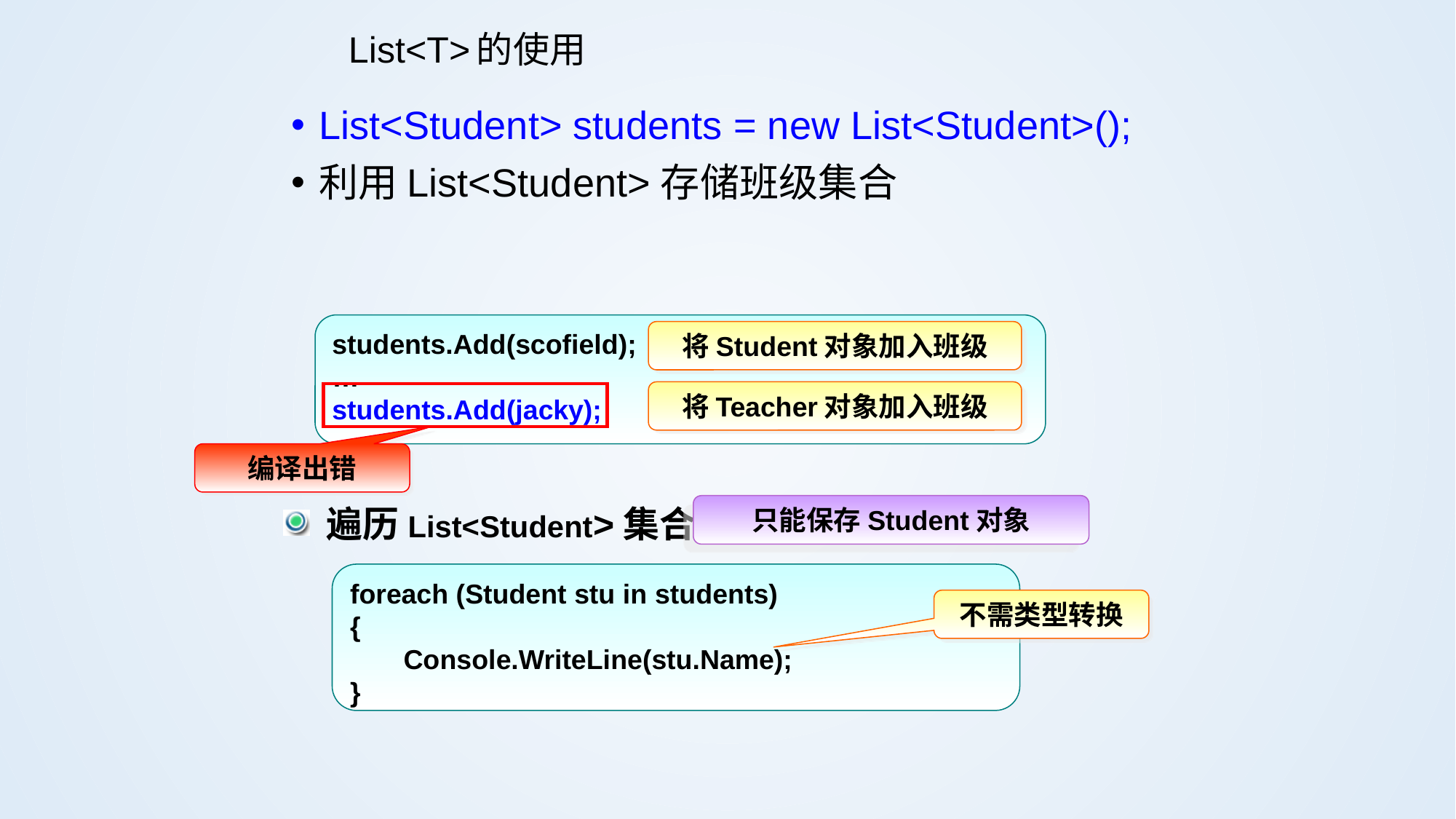

# List<T>的使用
List<Student> students = new List<Student>();
利用List<Student>存储班级集合
students.Add(scofield);
…
students.Add(jacky);
将Student对象加入班级
将Teacher对象加入班级

编译出错
 遍历List<Student>集合
只能保存Student对象
foreach (Student stu in students)
{
       Console.WriteLine(stu.Name);
}
不需类型转换